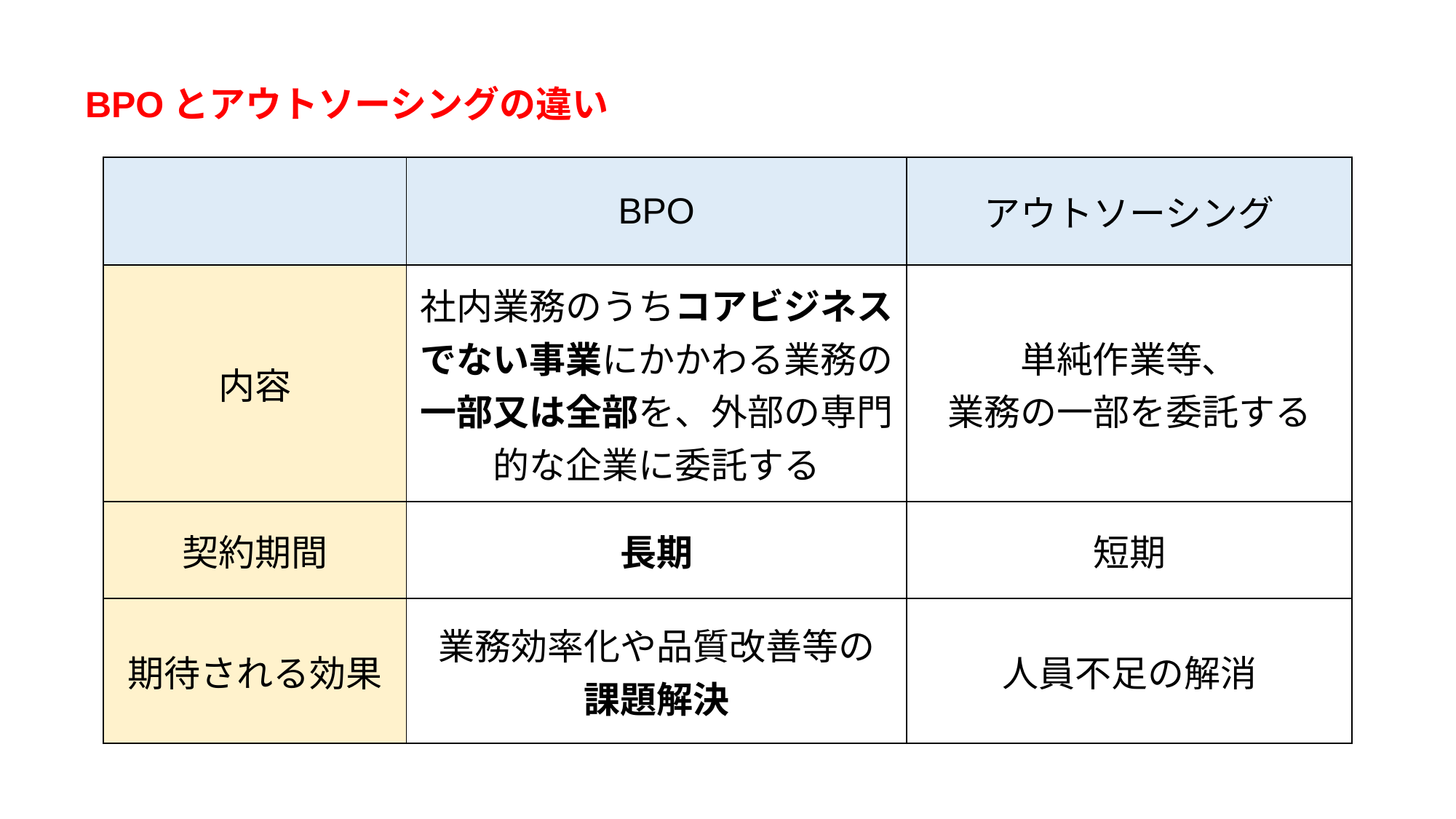

BPOとアウトソーシングの違い
|  | BPO | アウトソーシング |
| --- | --- | --- |
| 内容 | 社内業務のうちコアビジネスでない事業にかかわる業務の一部又は全部を、外部の専門的な企業に委託する | 単純作業等、 業務の一部を委託する |
| 契約期間 | 長期 | 短期 |
| 期待される効果 | 業務効率化や品質改善等の 課題解決 | 人員不足の解消 |